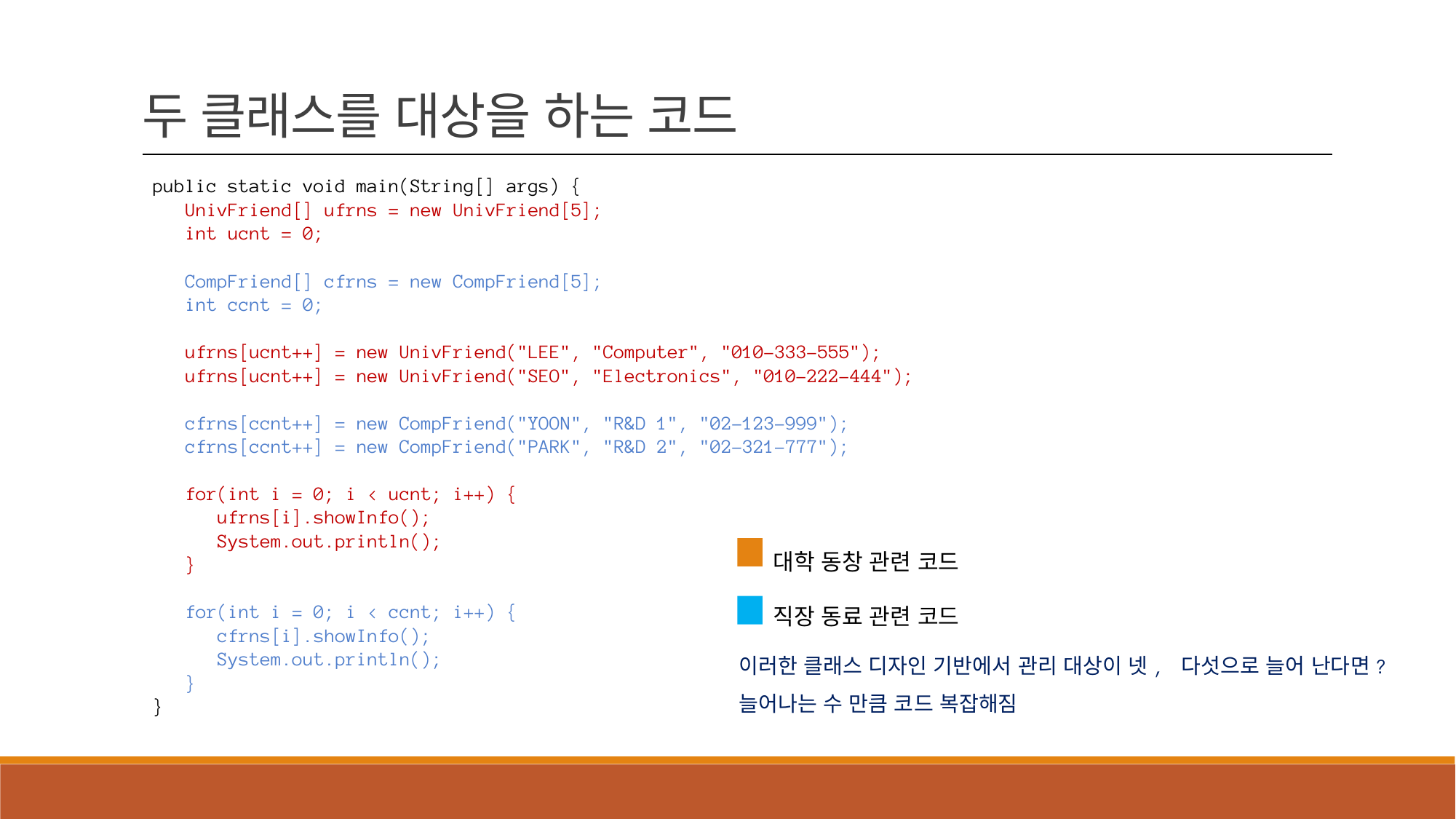

두 클래스를 대상을 하는 코드
public static void main(String[] args) {
   UnivFriend[] ufrns = new UnivFriend[5];
   int ucnt = 0;

   CompFriend[] cfrns = new CompFriend[5];
   int ccnt = 0;

   ufrns[ucnt++] = new UnivFriend("LEE", "Computer", "010-333-555");
   ufrns[ucnt++] = new UnivFriend("SEO", "Electronics", "010-222-444");

   cfrns[ccnt++] = new CompFriend("YOON", "R&D 1", "02-123-999");
   cfrns[ccnt++] = new CompFriend("PARK", "R&D 2", "02-321-777");

   for(int i = 0; i < ucnt; i++) {
      ufrns[i].showInfo();
      System.out.println();
   }

   for(int i = 0; i < ccnt; i++) {
      cfrns[i].showInfo();
      System.out.println();
   }
}
대학 동창 관련 코드
직장 동료 관련 코드

이러한 클래스 디자인 기반에서 관리 대상이 넷, 다섯으로 늘어 난다면? 늘어나는 수 만큼 코드 복잡해짐